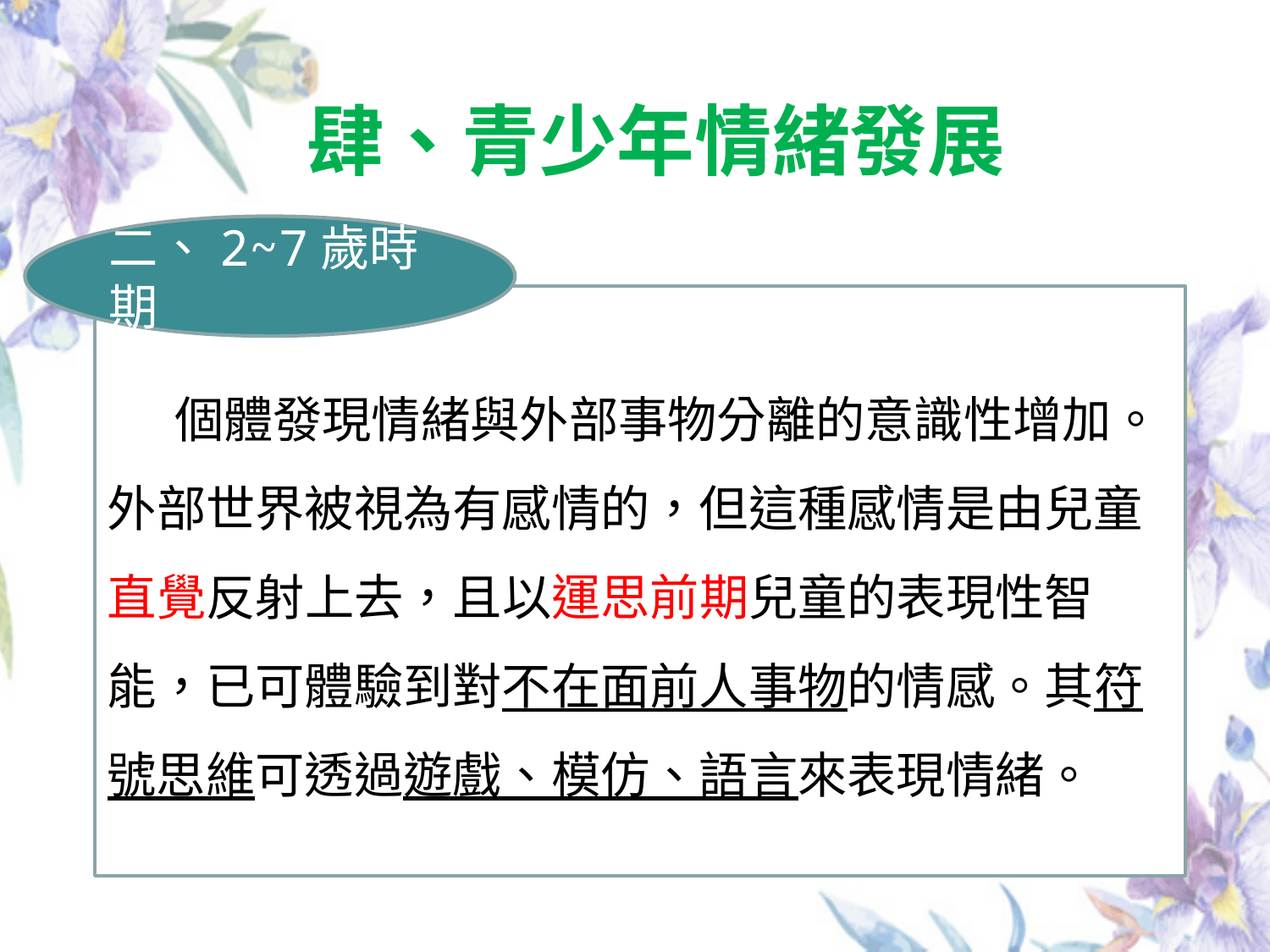

肆、青少年情緒發展
二、2~7歲時期
     個體發現情緒與外部事物分離的意識性增加。外部世界被視為有感情的，但這種感情是由兒童直覺反射上去，且以運思前期兒童的表現性智能，已可體驗到對不在面前人事物的情感。其符號思維可透過遊戲、模仿、語言來表現情緒。